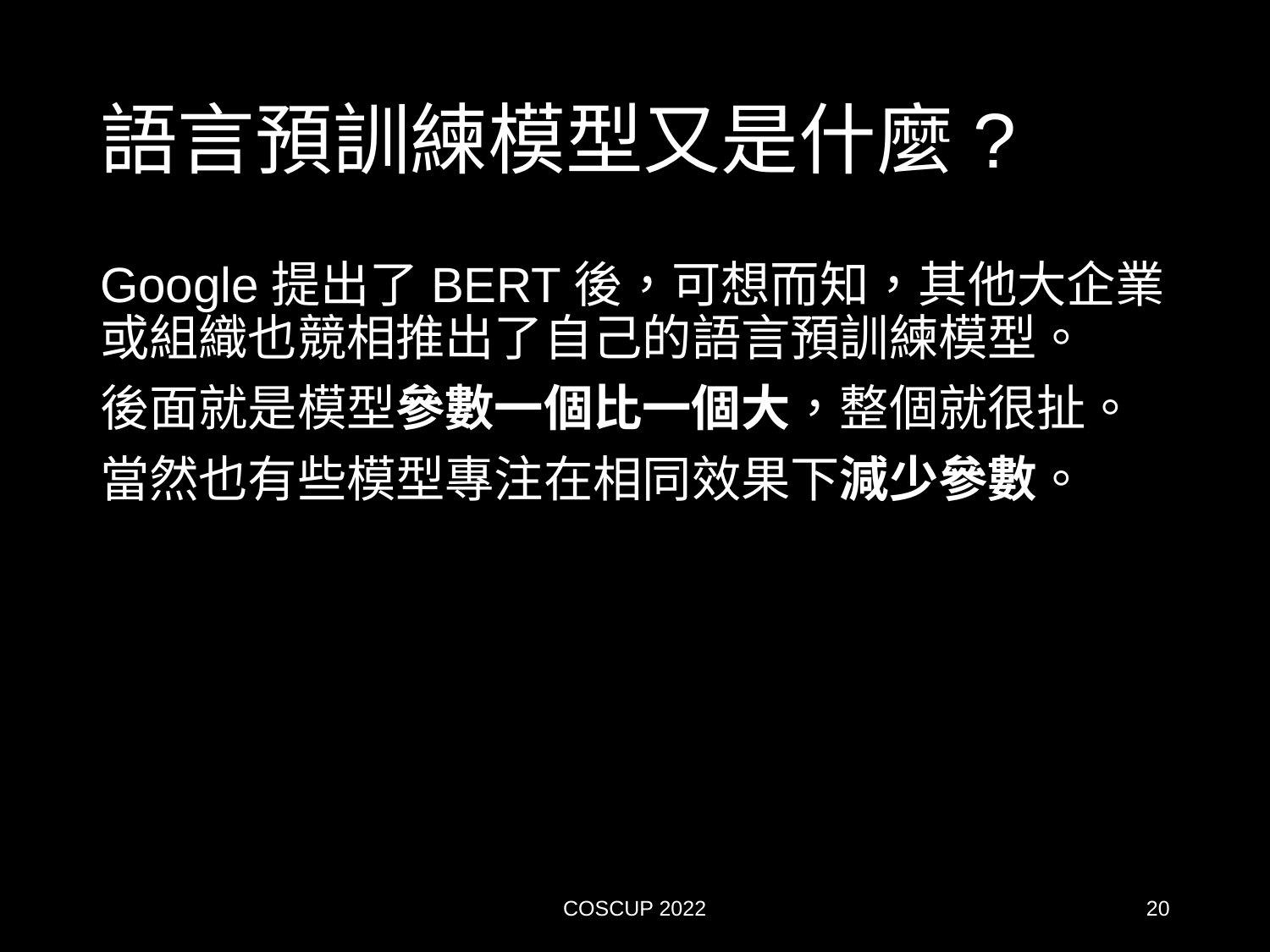

# 語言預訓練模型又是什麼?
Google提出了BERT後，可想而知，其他大企業或組織也競相推出了自己的語言預訓練模型。
後面就是模型參數一個比一個大，整個就很扯。
當然也有些模型專注在相同效果下減少參數。
COSCUP 2022
20